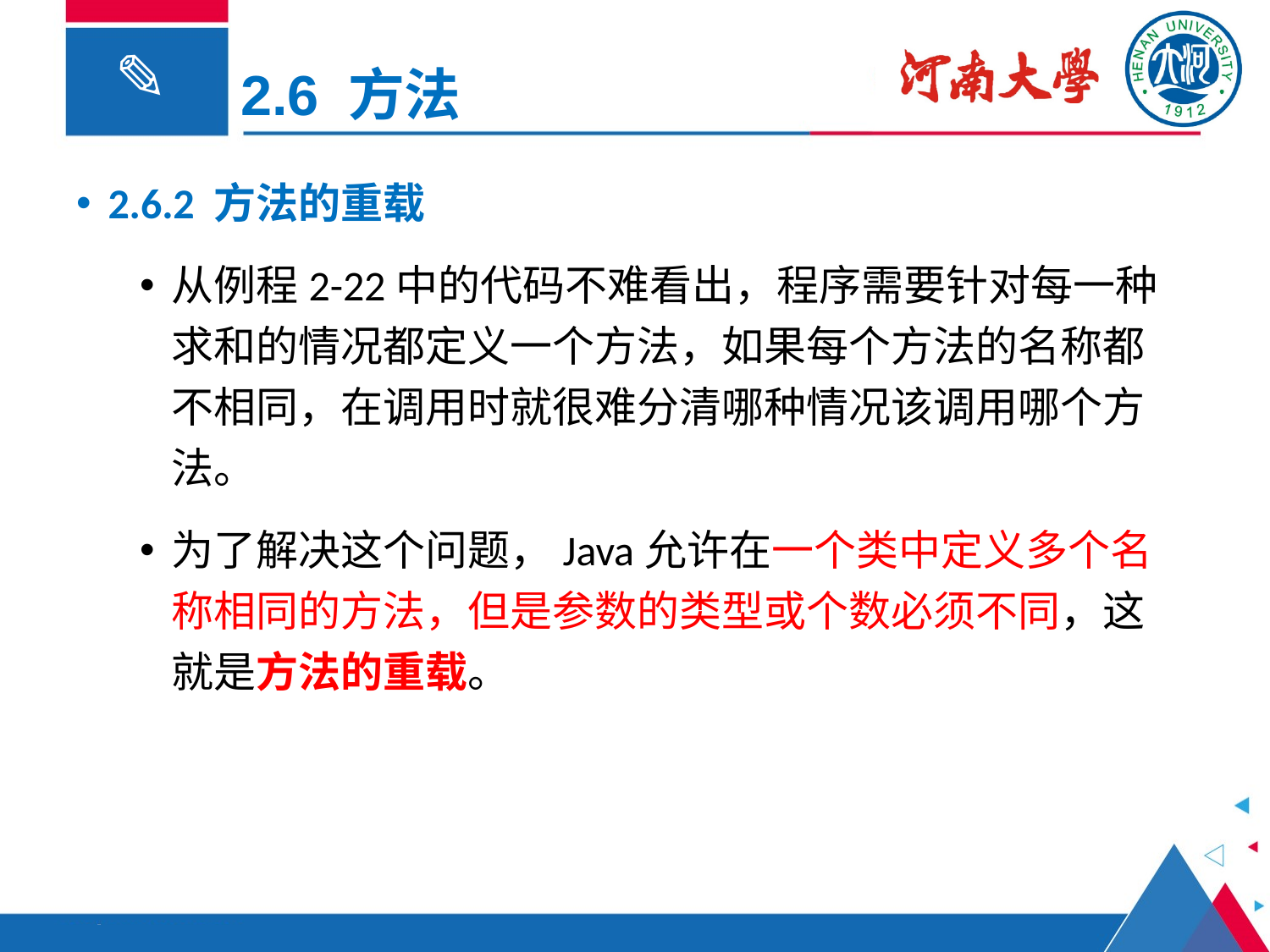

2.6 方法
2.6.2 方法的重载
从例程2-22中的代码不难看出，程序需要针对每一种求和的情况都定义一个方法，如果每个方法的名称都不相同，在调用时就很难分清哪种情况该调用哪个方法。
为了解决这个问题，Java允许在一个类中定义多个名称相同的方法，但是参数的类型或个数必须不同，这就是方法的重载。